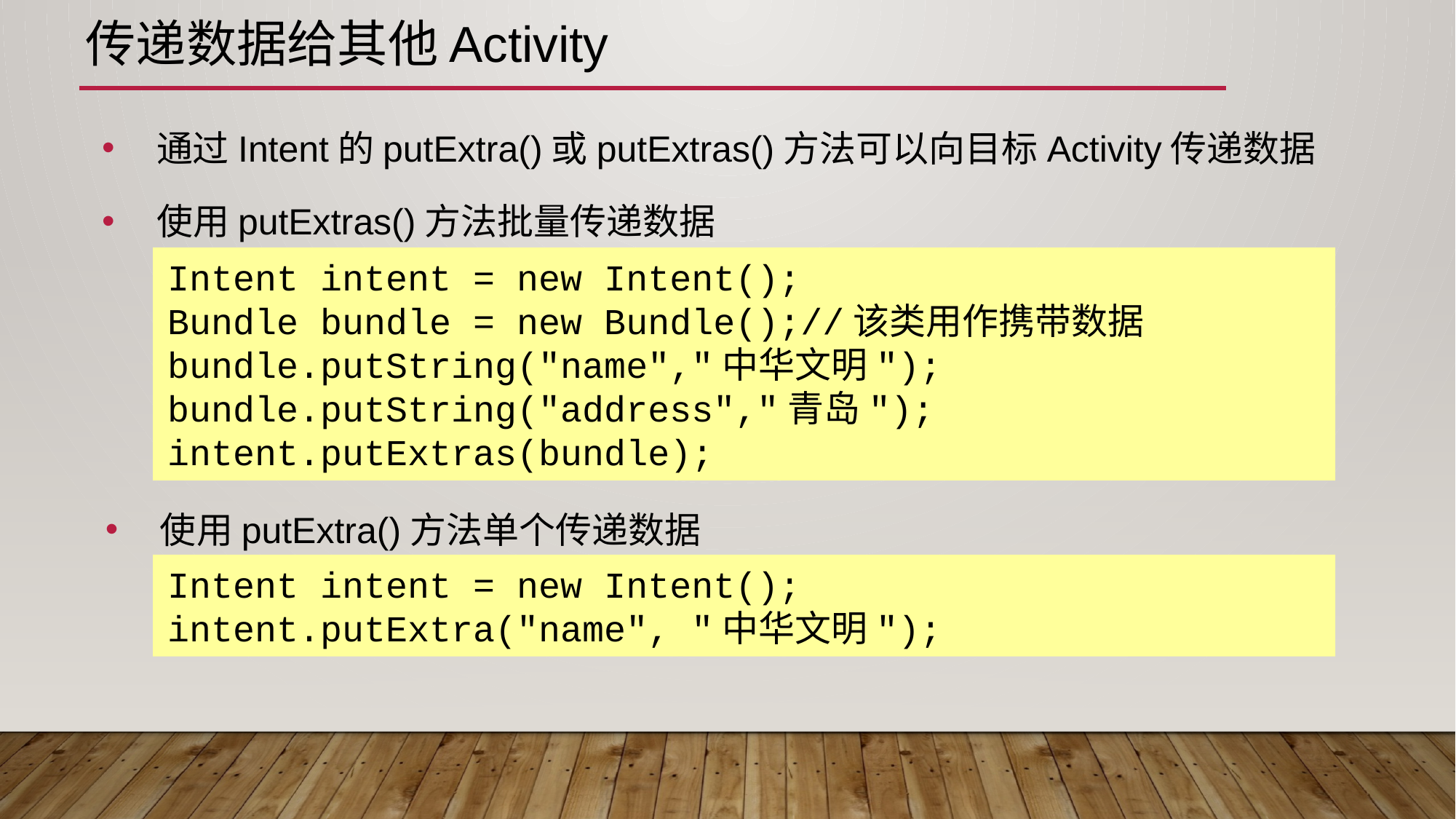

# 传递数据给其他Activity
通过Intent的putExtra()或putExtras()方法可以向目标Activity传递数据
使用putExtras()方法批量传递数据
Intent intent = new Intent();
Bundle bundle = new Bundle();//该类用作携带数据
bundle.putString("name","中华文明");
bundle.putString("address","青岛");
intent.putExtras(bundle);
使用putExtra()方法单个传递数据

Intent intent = new Intent();
intent.putExtra("name", "中华文明");